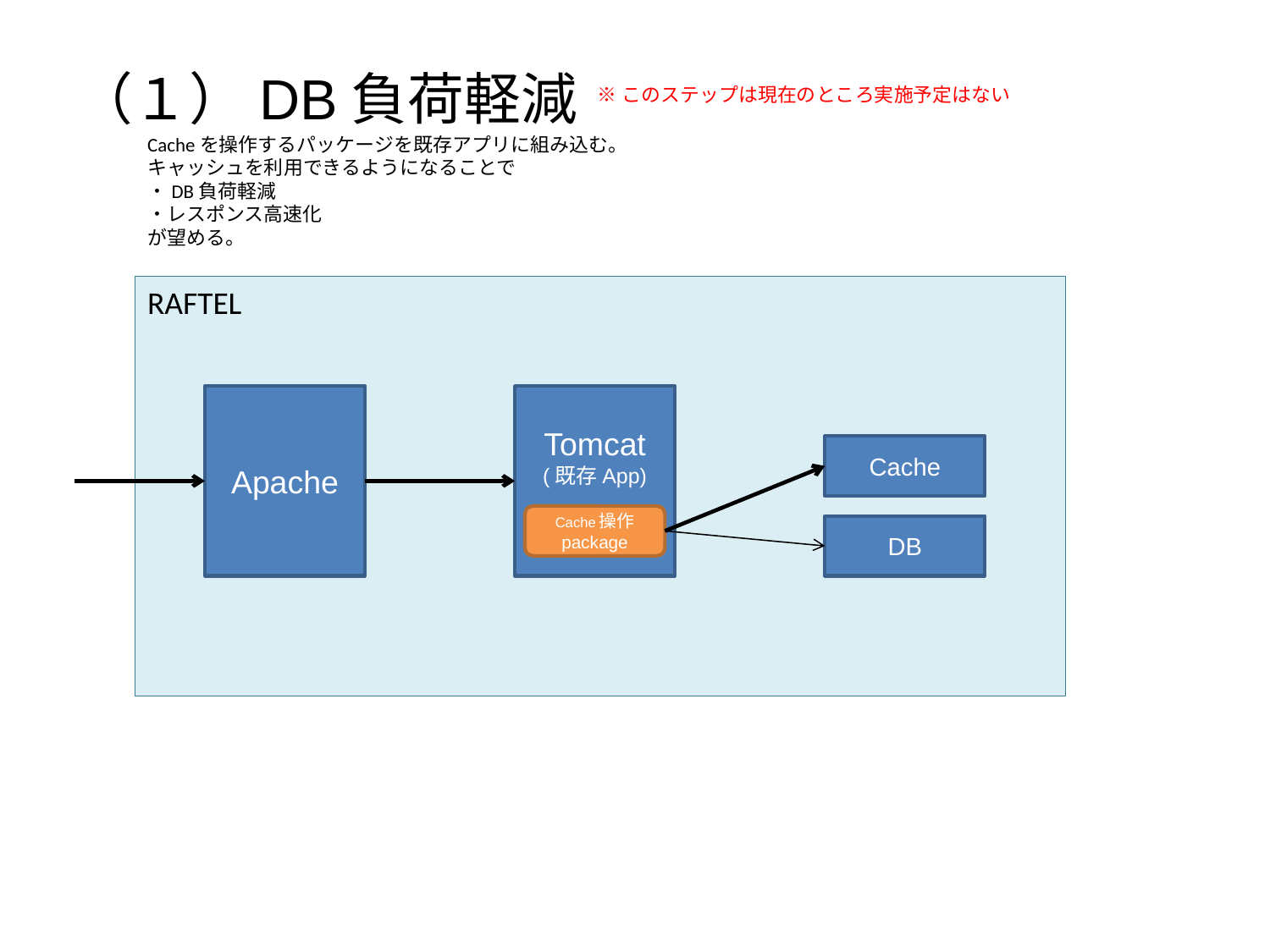

# （１）DB負荷軽減
※このステップは現在のところ実施予定はない
Cacheを操作するパッケージを既存アプリに組み込む。
キャッシュを利用できるようになることで
・DB負荷軽減
・レスポンス高速化
が望める。
RAFTEL
Apache
Tomcat
(既存App)

Cache
Cache操作
package
DB